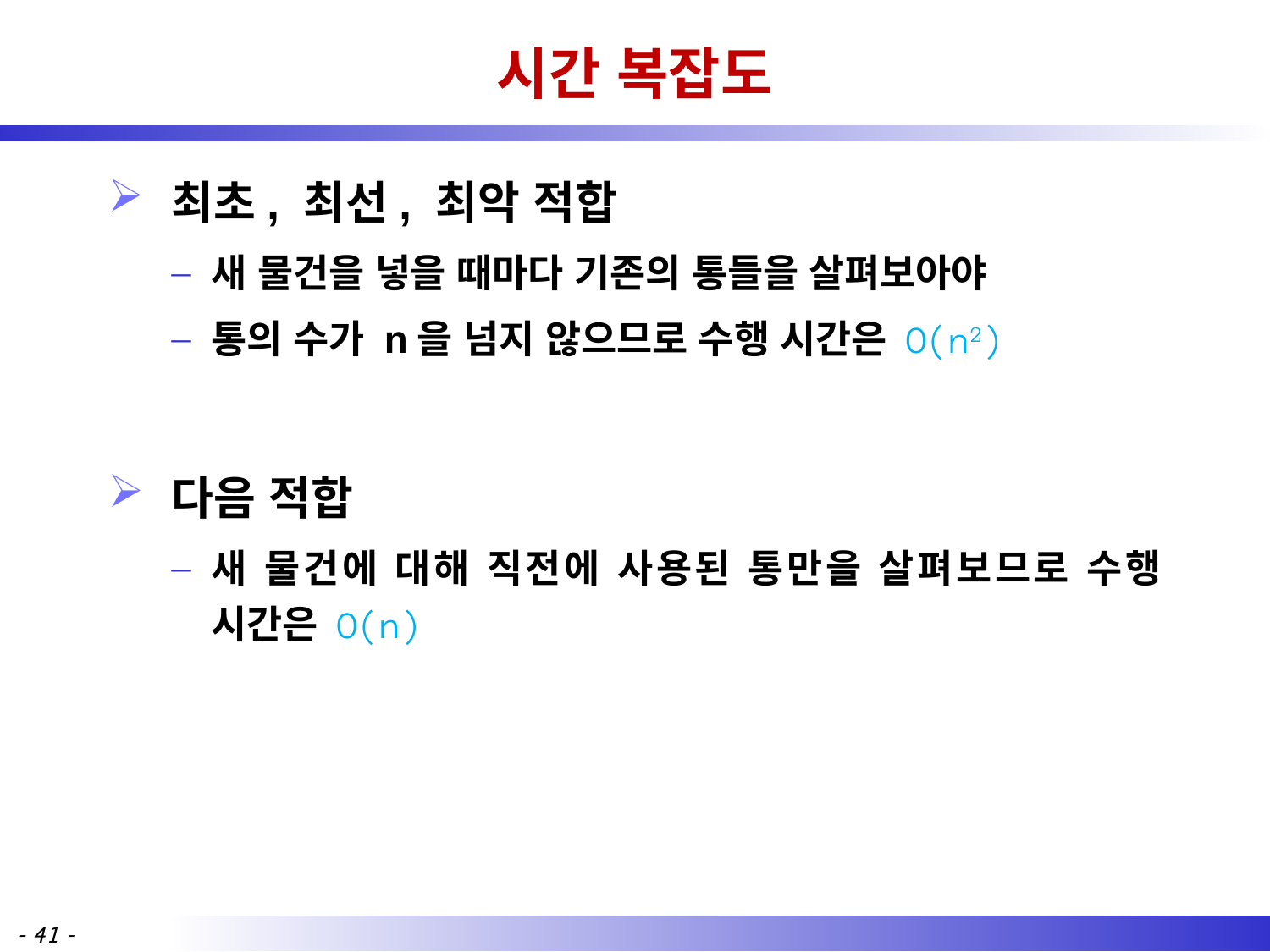

# 시간 복잡도
최초, 최선, 최악 적합
새 물건을 넣을 때마다 기존의 통들을 살펴보아야
통의 수가 n을 넘지 않으므로 수행 시간은 O(n2)

다음 적합
새 물건에 대해 직전에 사용된 통만을 살펴보므로 수행 시간은 O(n)
- 41 -